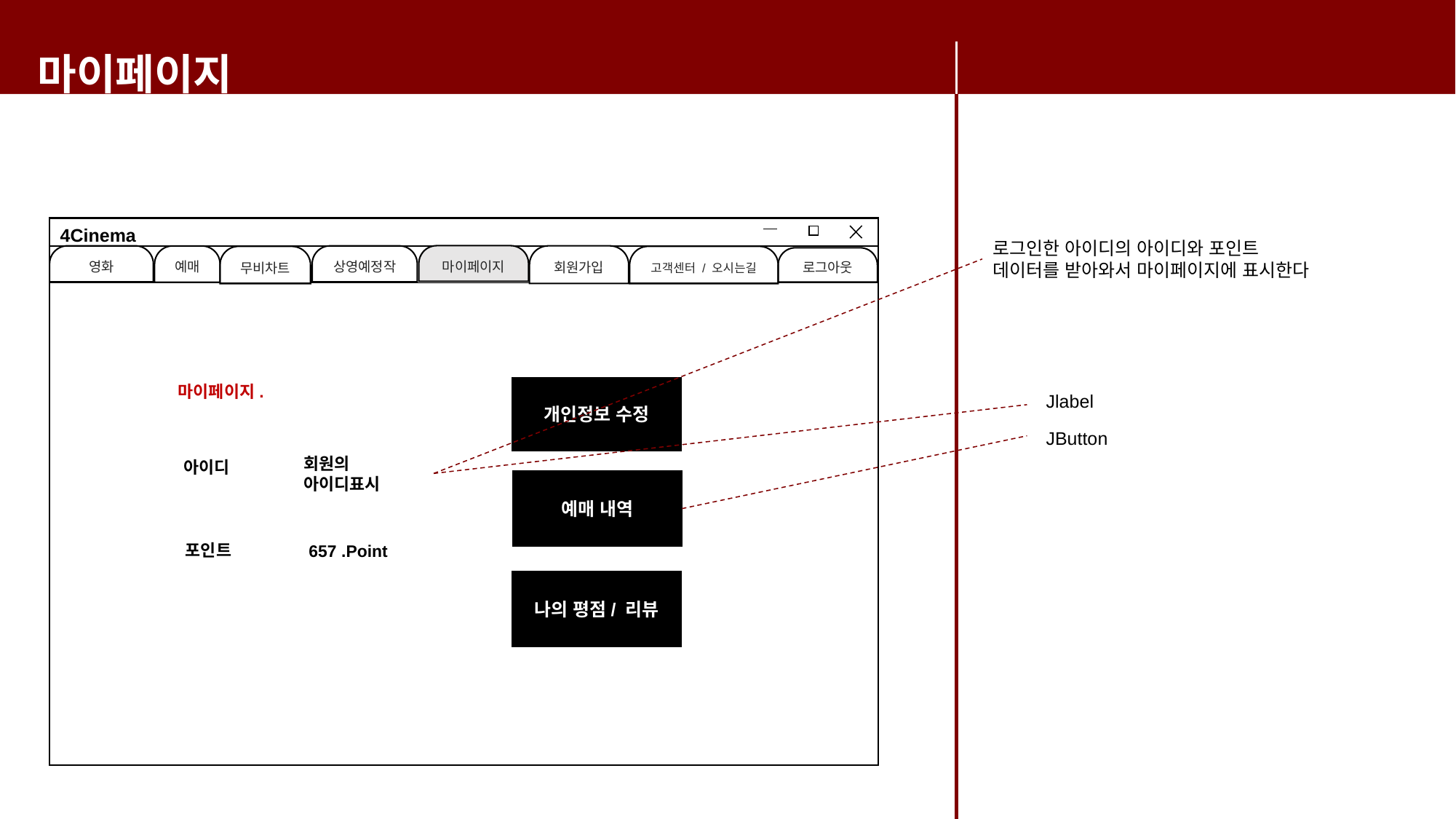

마이페이지
4Cinema

로그인한 아이디의 아이디와 포인트
데이터를 받아와서 마이페이지에 표시한다
마이페이지
영화
상영예정작
회원가입
예매
무비차트
고객센터 / 오시는길
로그아웃
마이페이지.
개인정보 수정
Jlabel
JButton
회원의 아이디표시
아이디
예매 내역
포인트

657 .Point

나의 평점/ 리뷰